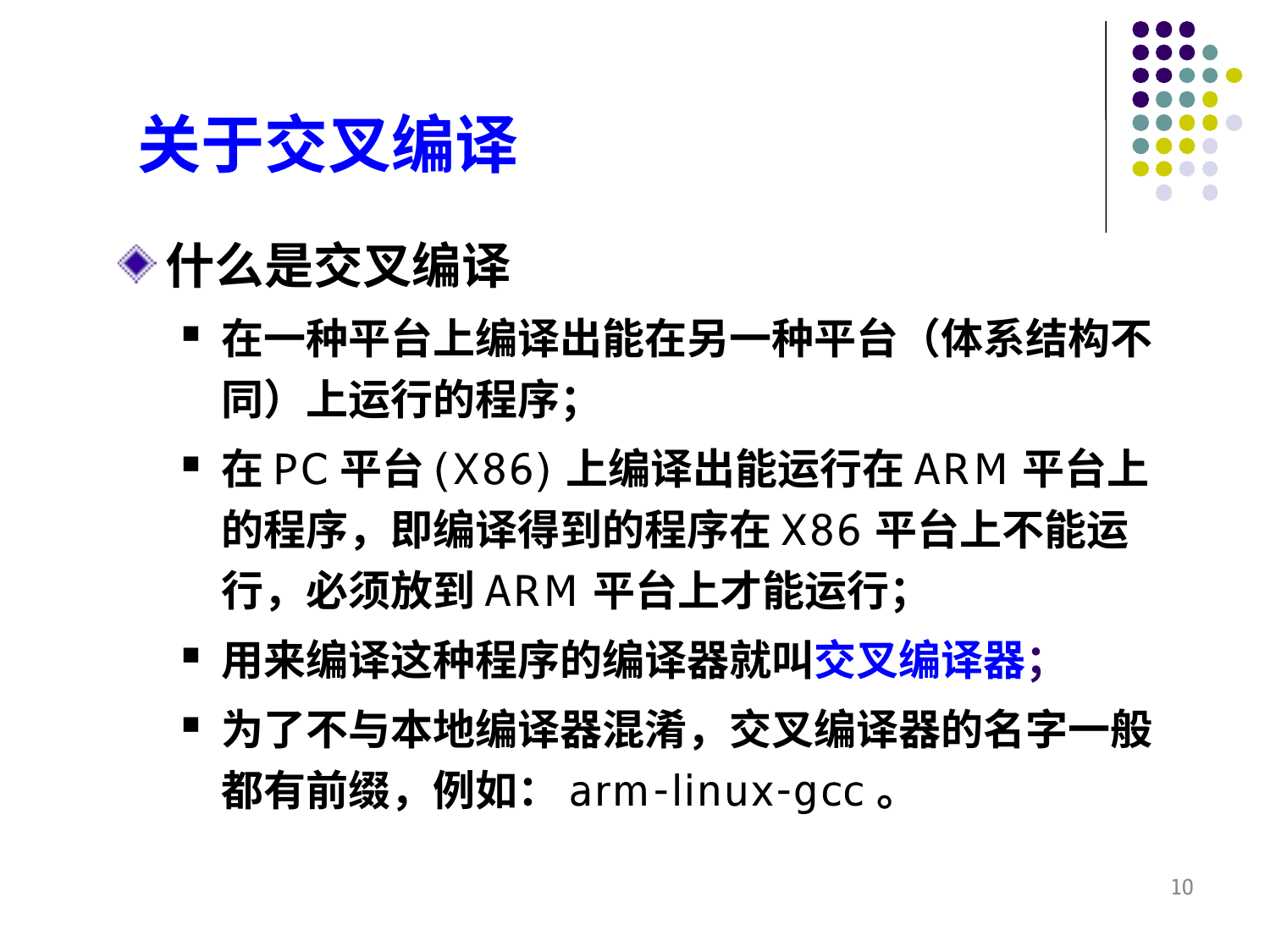

关于交叉编译
什么是交叉编译
在一种平台上编译出能在另一种平台（体系结构不同）上运行的程序；
在PC平台(X86)上编译出能运行在ARM平台上的程序，即编译得到的程序在X86平台上不能运行，必须放到ARM平台上才能运行；
用来编译这种程序的编译器就叫交叉编译器；
为了不与本地编译器混淆，交叉编译器的名字一般都有前缀，例如：arm-linux-gcc。
10